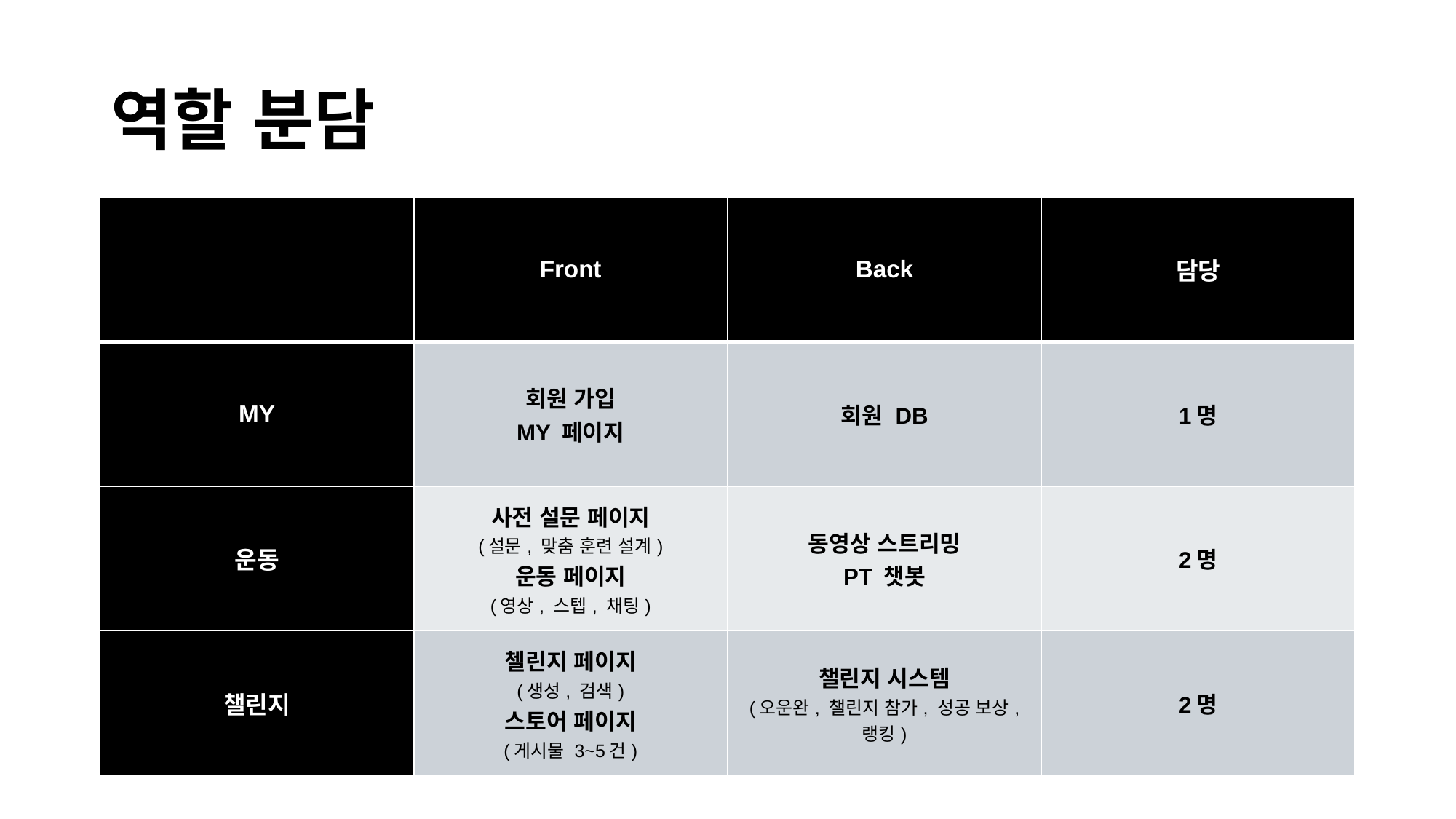

# 역할 분담
|  | Front | Back | 담당 |
| --- | --- | --- | --- |
| MY | 회원 가입 MY 페이지 | 회원 DB | 1명 |
| 운동 | 사전 설문 페이지 (설문, 맞춤 훈련 설계) 운동 페이지 (영상, 스텝, 채팅) | 동영상 스트리밍 PT 챗봇 | 2명 |
| 챌린지 | 첼린지 페이지 (생성, 검색) 스토어 페이지 (게시물 3~5건) | 챌린지 시스템 (오운완, 챌린지 참가, 성공 보상, 랭킹) | 2명 |